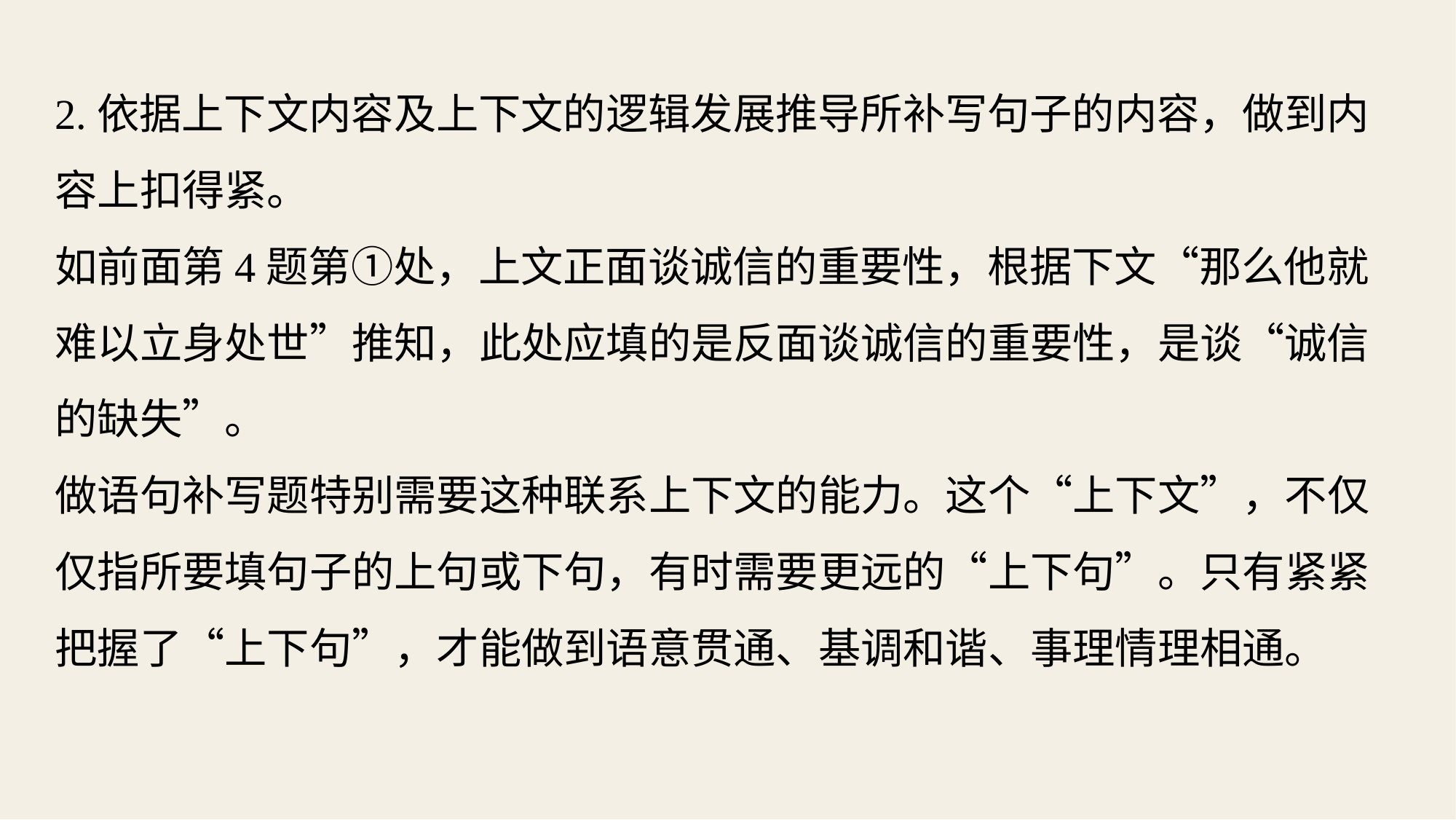

2.依据上下文内容及上下文的逻辑发展推导所补写句子的内容，做到内容上扣得紧。
如前面第4题第①处，上文正面谈诚信的重要性，根据下文“那么他就难以立身处世”推知，此处应填的是反面谈诚信的重要性，是谈“诚信的缺失”。
做语句补写题特别需要这种联系上下文的能力。这个“上下文”，不仅仅指所要填句子的上句或下句，有时需要更远的“上下句”。只有紧紧把握了“上下句”，才能做到语意贯通、基调和谐、事理情理相通。